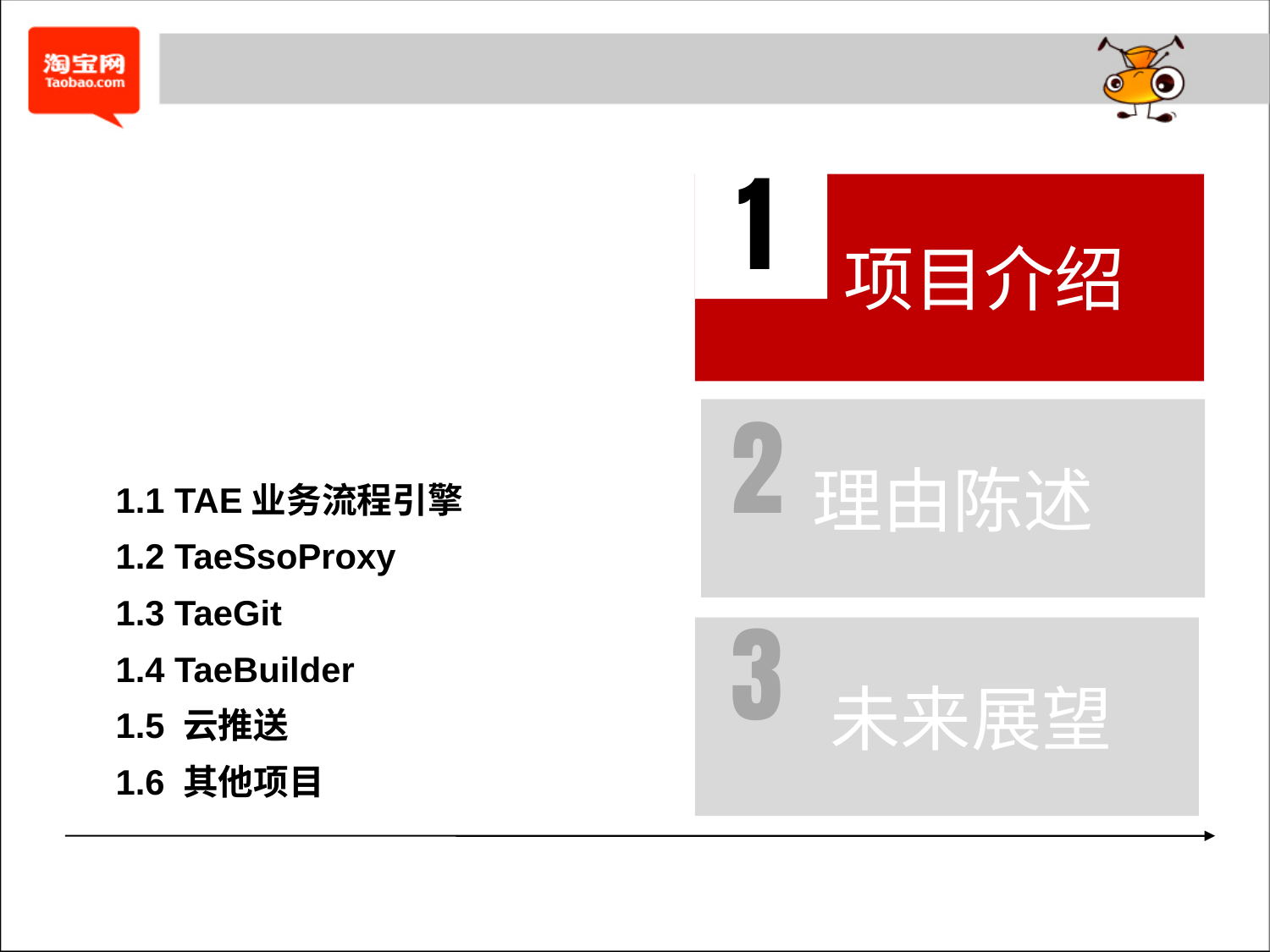

1

项目介绍
理由陈述
2
1.1 TAE业务流程引擎
1.2 TaeSsoProxy
1.3 TaeGit
1.4 TaeBuilder
1.5 云推送
1.6 其他项目
3
  未来展望